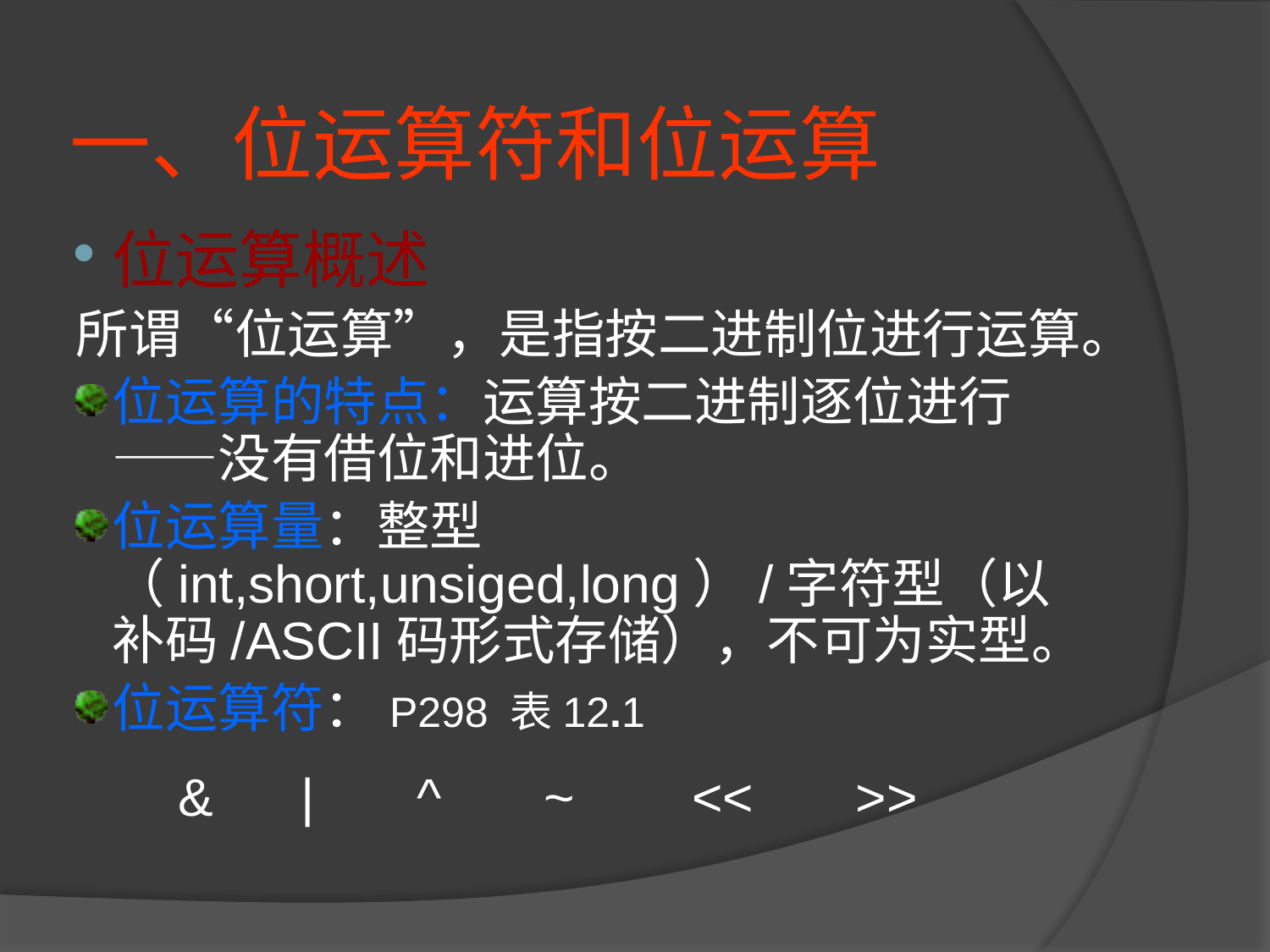

# 一、位运算符和位运算
位运算概述
所谓“位运算”，是指按二进制位进行运算。
位运算的特点：运算按二进制逐位进行——没有借位和进位。
位运算量：整型（int,short,unsiged,long）/字符型（以补码/ASCII码形式存储），不可为实型。
位运算符：P298 表12.1
       &      |       ^       ~        <<       >>